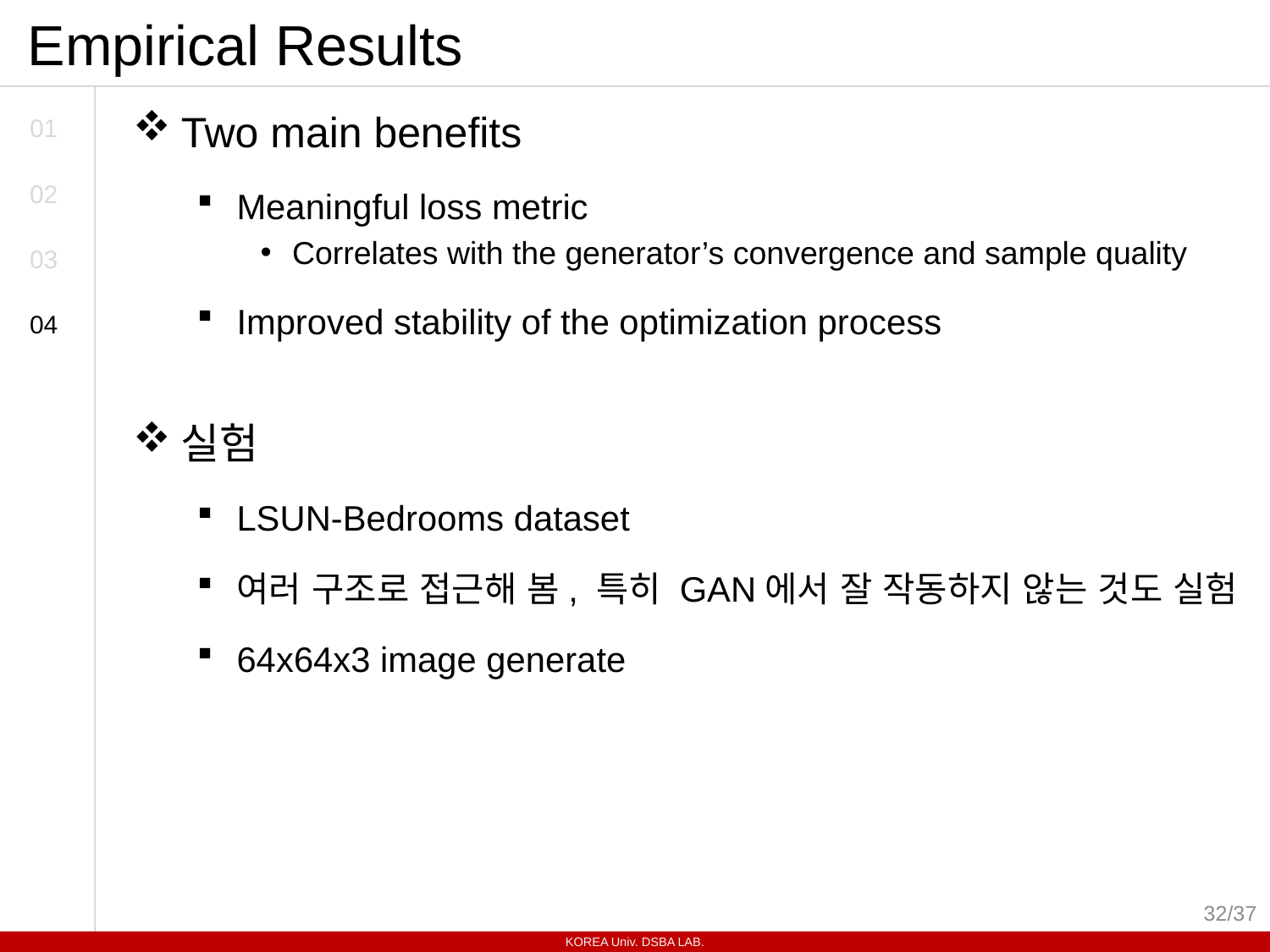

# Empirical Results
Two main benefits
Meaningful loss metric
Correlates with the generator’s convergence and sample quality
Improved stability of the optimization process

실험
LSUN-Bedrooms dataset
여러 구조로 접근해 봄, 특히 GAN에서 잘 작동하지 않는 것도 실험
64x64x3 image generate

01
02
03
04
32/37